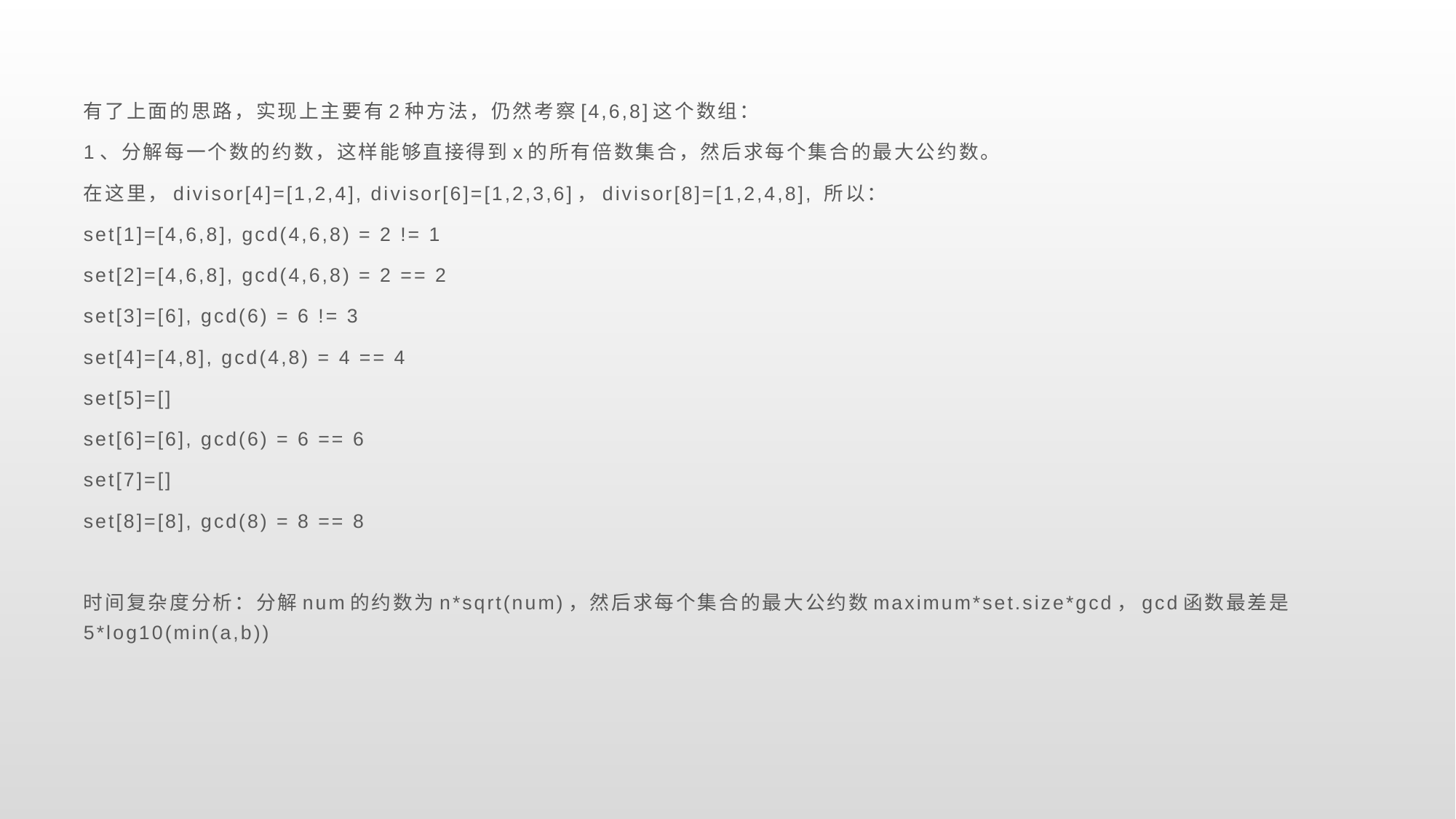

有了上面的思路，实现上主要有2种方法，仍然考察[4,6,8]这个数组：
1、分解每一个数的约数，这样能够直接得到x的所有倍数集合，然后求每个集合的最大公约数。
在这里，divisor[4]=[1,2,4], divisor[6]=[1,2,3,6]，divisor[8]=[1,2,4,8], 所以：
set[1]=[4,6,8], gcd(4,6,8) = 2 != 1
set[2]=[4,6,8], gcd(4,6,8) = 2 == 2
set[3]=[6], gcd(6) = 6 != 3
set[4]=[4,8], gcd(4,8) = 4 == 4
set[5]=[]
set[6]=[6], gcd(6) = 6 == 6
set[7]=[]
set[8]=[8], gcd(8) = 8 == 8

时间复杂度分析：分解num的约数为n*sqrt(num)，然后求每个集合的最大公约数maximum*set.size*gcd，gcd函数最差是5*log10(min(a,b))